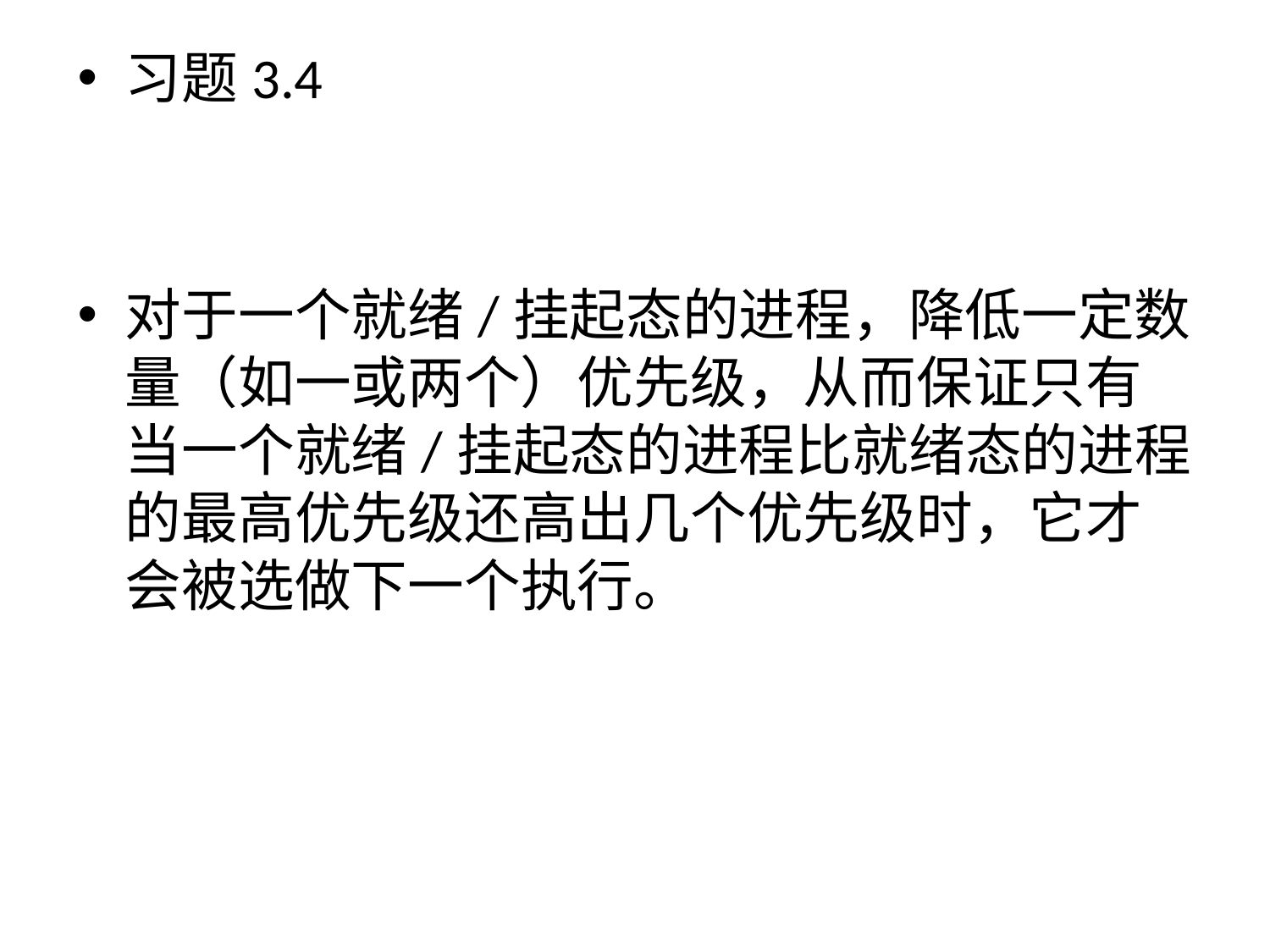

习题3.4

对于一个就绪/挂起态的进程，降低一定数量（如一或两个）优先级，从而保证只有当一个就绪/挂起态的进程比就绪态的进程的最高优先级还高出几个优先级时，它才会被选做下一个执行。